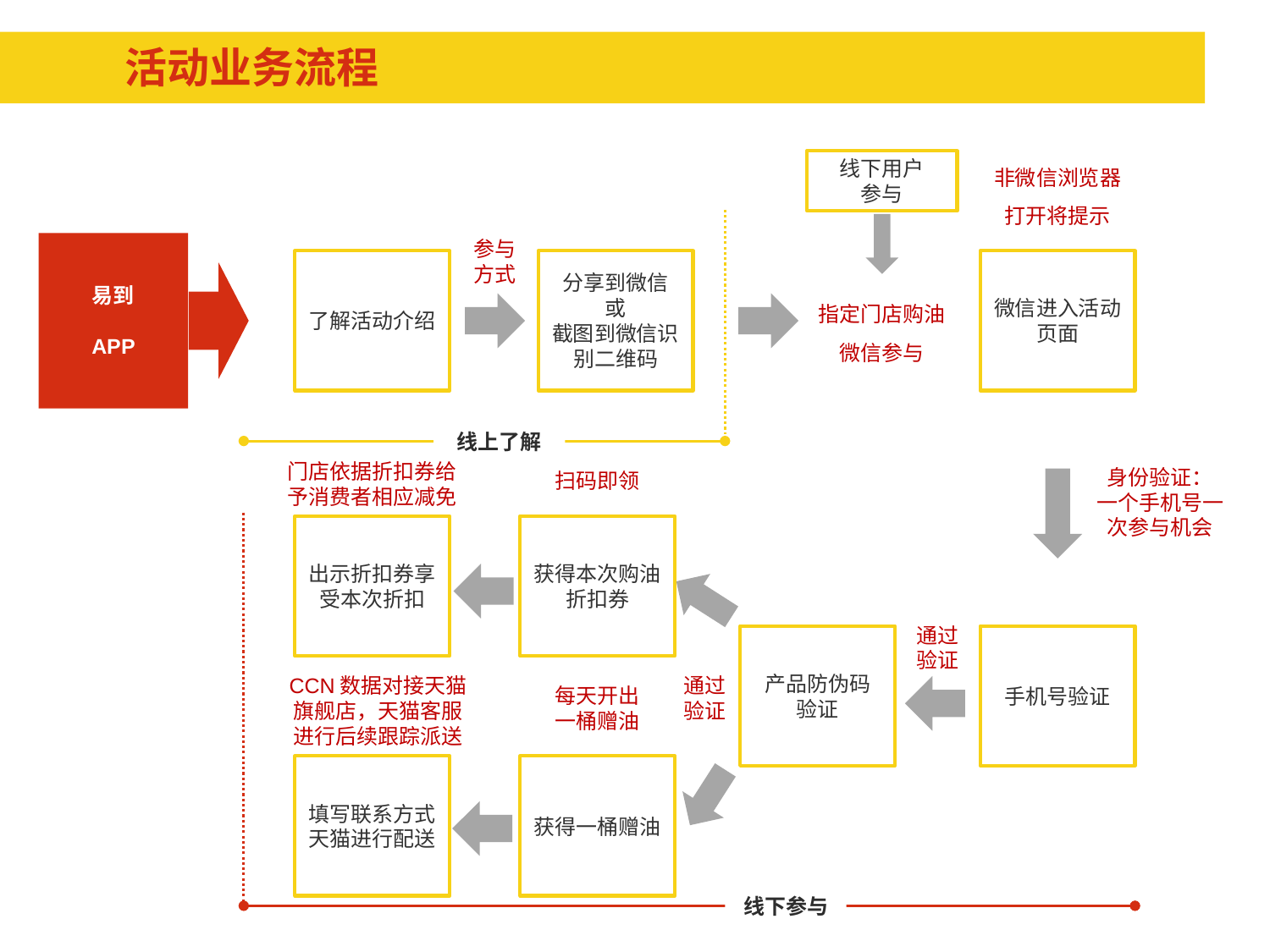

# 活动业务流程
线下用户
参与
非微信浏览器打开将提示

参与方式
易到

APP
了解活动介绍
分享到微信
或
截图到微信识别二维码
微信进入活动页面

指定门店购油
微信参与

线上了解
门店依据折扣券给予消费者相应减免
身份验证：
一个手机号一次参与机会
扫码即领

出示折扣券享受本次折扣
获得本次购油折扣券

通过验证
产品防伪码
验证
手机号验证
通过验证
CCN数据对接天猫旗舰店，天猫客服进行后续跟踪派送
每天开出一桶赠油

填写联系方式天猫进行配送
获得一桶赠油

线下参与